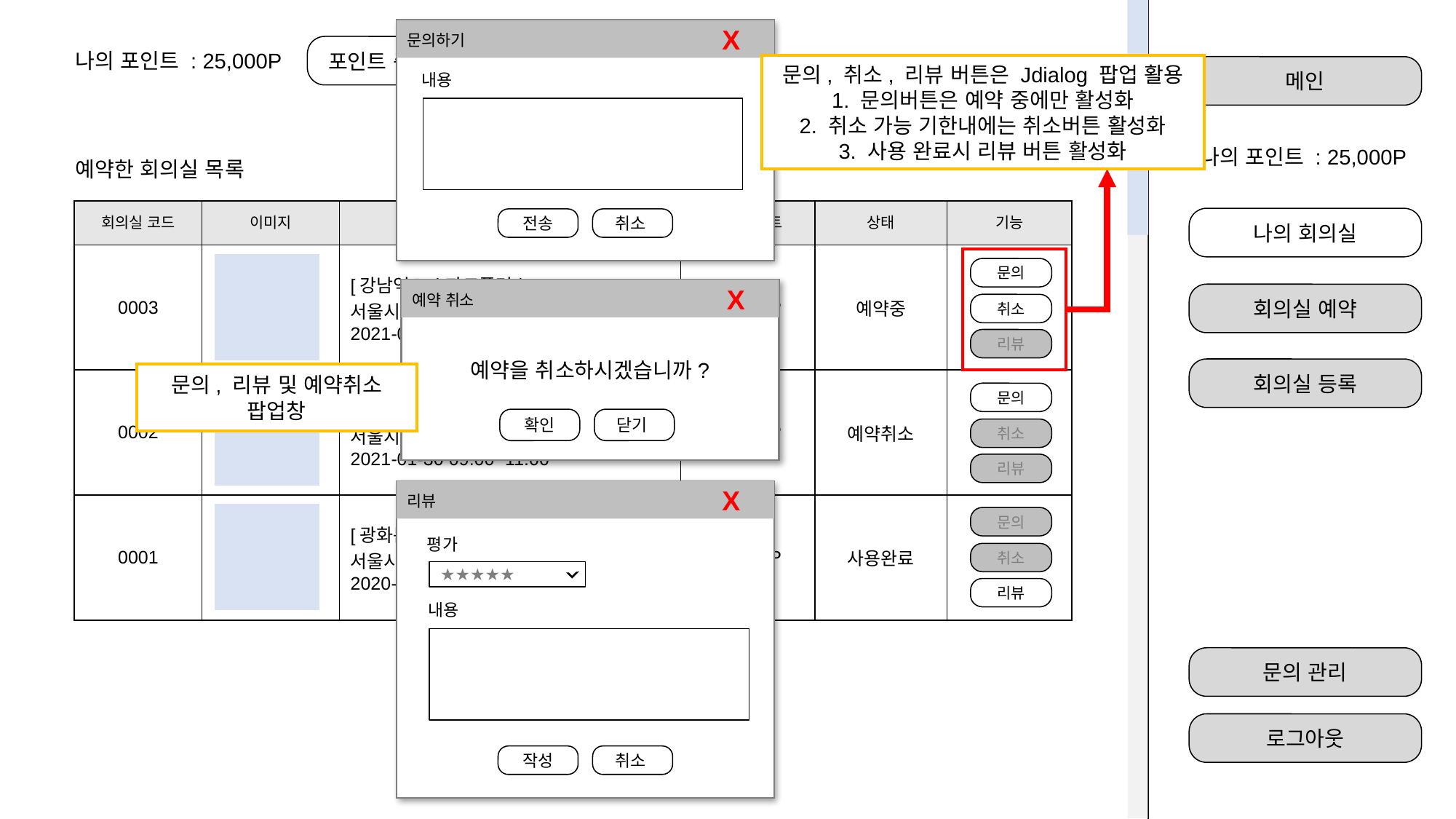

나의 회의실 – 예약한 회의실 버튼 팝업

X
전송
취소
문의하기
내용

포인트 충전
나의 포인트 : 25,000P
문의, 취소, 리뷰 버튼은 Jdialog 팝업 활용
1. 문의버튼은 예약 중에만 활성화
2. 취소 가능 기한내에는 취소버튼 활성화
3. 사용 완료시 리뷰 버튼 활성화
메인
나의 포인트 : 25,000P
예약한 회의실 목록
| 회의실 코드 | 이미지 | 상세 | 사용포인트 | 상태 | 기능 |
| --- | --- | --- | --- | --- | --- |
| 0003 |  | [강남역] 스파크플러스 서울시 서초구 영동대로 602,2층 2021-01-31 13:00~16:00 | 30,000P | 예약중 |  |
| 0002 |  | [삼성역] 삼성 글로벌 비즈니스센터 서울시 강남구 영동대로 602,2층 2021-01-30 09:00~11:00 | 25.000P | 예약취소 |  |
| 0001 |  | [광화문역] 비즈위즈 센터 서울시 종로구 효자로 12, 4층 2020-12-27 13:00~16:00 | 35,000P | 사용완료 |  |
나의 회의실

문의
X
예약을 취소하시겠습니까?
확인
닫기
예약 취소
회의실 예약
취소
리뷰
회의실 등록
문의, 리뷰 및 예약취소
팝업창

문의
취소
리뷰

X
작성
취소
리뷰
평가
★★★★★

내용

문의
취소
리뷰
문의 관리
로그아웃